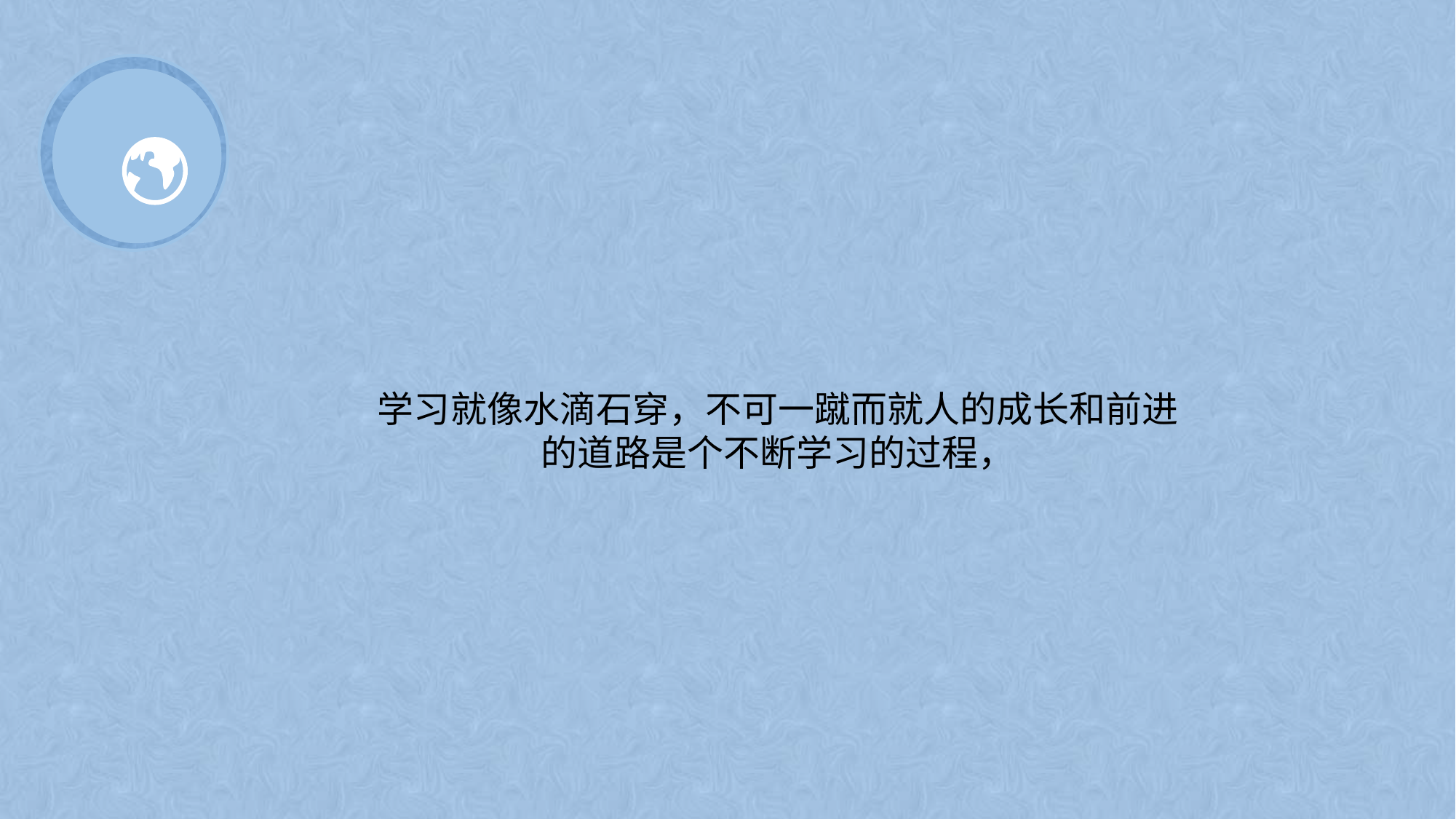

学习就像水滴石穿，不可一蹴而就人的成长和前进的道路是个不断学习的过程，